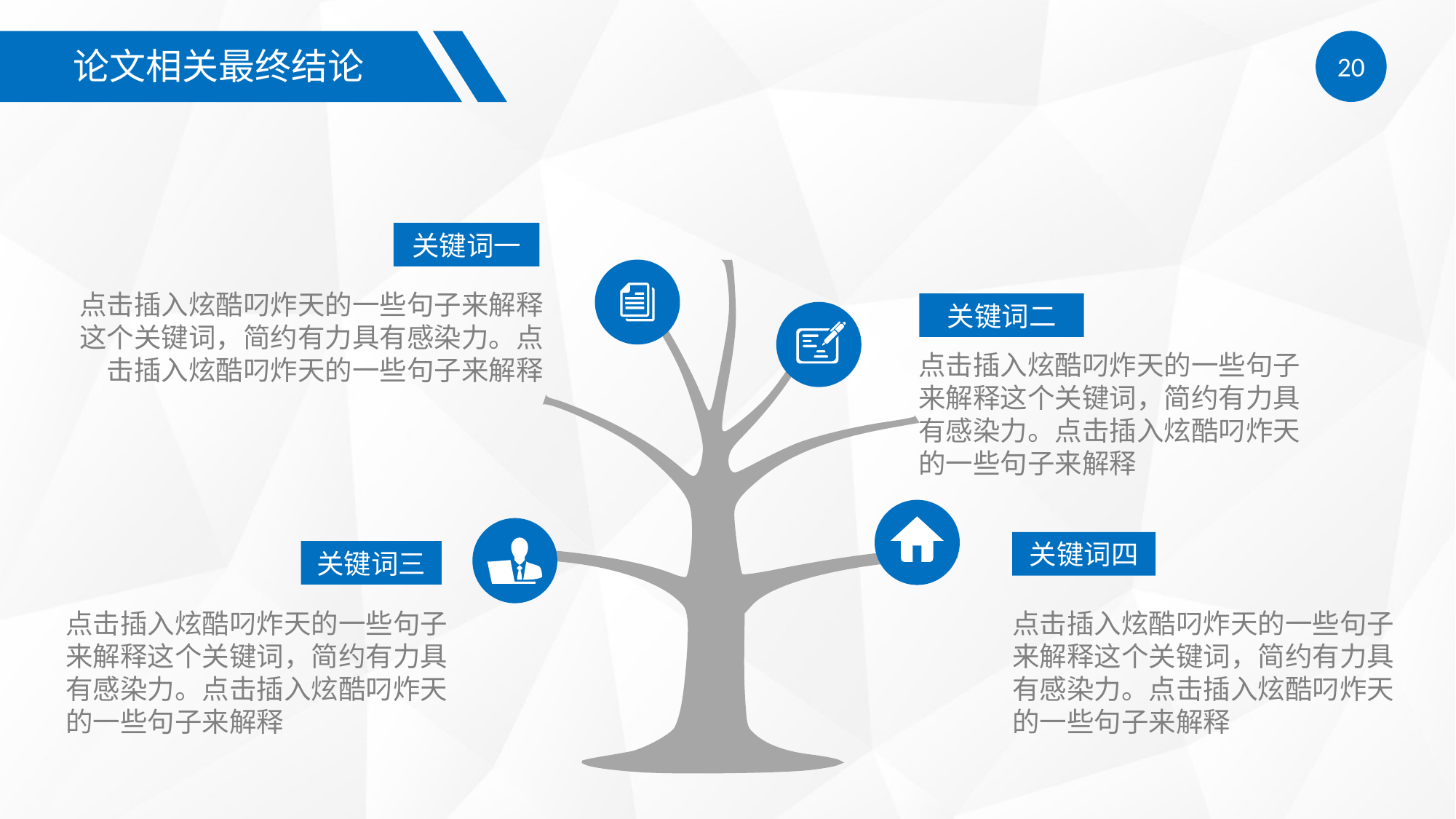

论文相关最终结论
20
关键词一

点击插入炫酷叼炸天的一些句子来解释这个关键词，简约有力具有感染力。点击插入炫酷叼炸天的一些句子来解释
关键词二

点击插入炫酷叼炸天的一些句子来解释这个关键词，简约有力具有感染力。点击插入炫酷叼炸天的一些句子来解释

关键词四
关键词三
点击插入炫酷叼炸天的一些句子来解释这个关键词，简约有力具有感染力。点击插入炫酷叼炸天的一些句子来解释
点击插入炫酷叼炸天的一些句子来解释这个关键词，简约有力具有感染力。点击插入炫酷叼炸天的一些句子来解释